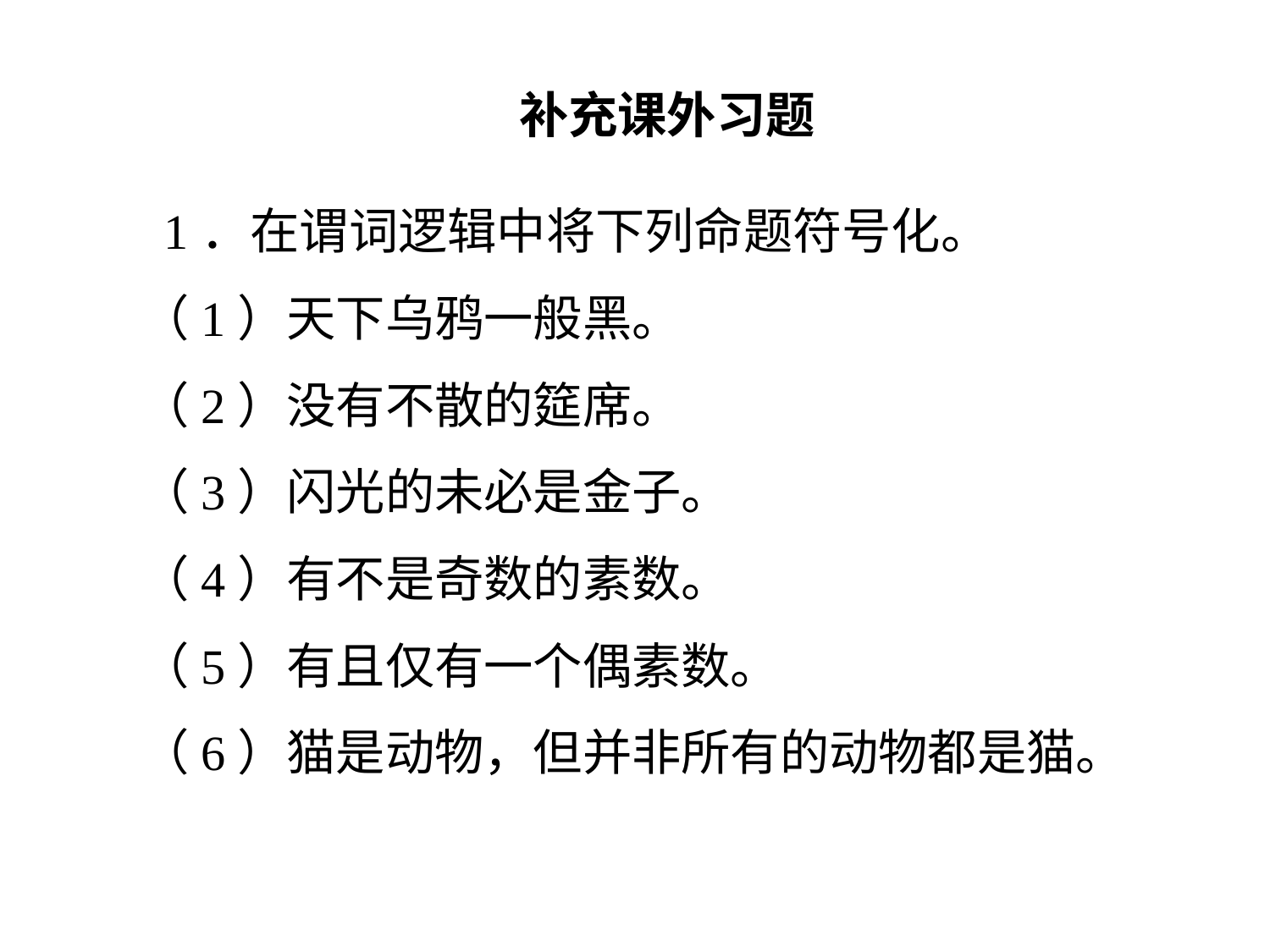

# 补充课外习题
  1．在谓词逻辑中将下列命题符号化。
（1）天下乌鸦一般黑。
（2）没有不散的筵席。
（3）闪光的未必是金子。
（4）有不是奇数的素数。
（5）有且仅有一个偶素数。
（6）猫是动物，但并非所有的动物都是猫。